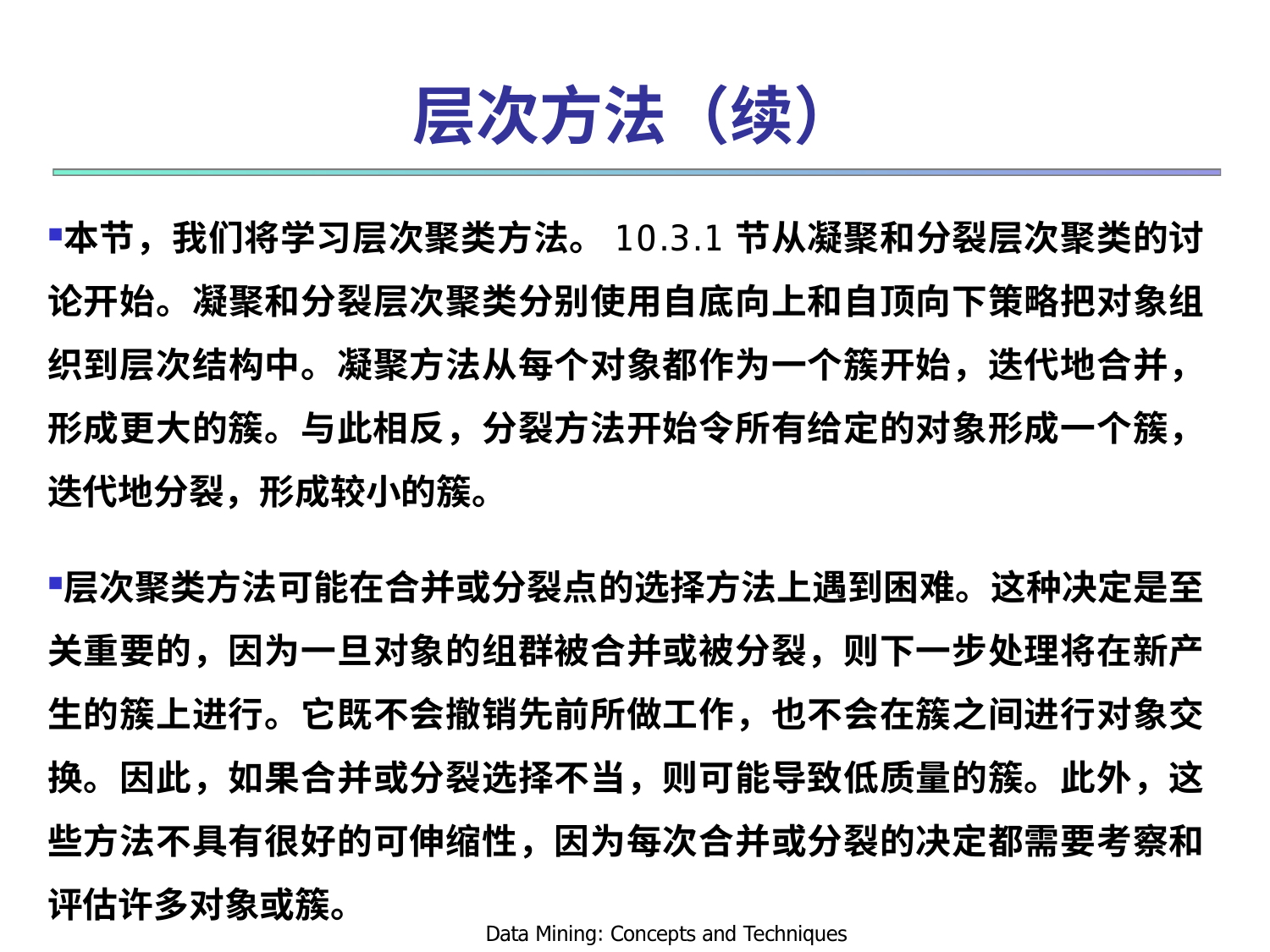

# 层次方法（续）
本节，我们将学习层次聚类方法。10.3.1节从凝聚和分裂层次聚类的讨论开始。凝聚和分裂层次聚类分别使用自底向上和自顶向下策略把对象组织到层次结构中。凝聚方法从每个对象都作为一个簇开始，迭代地合并，形成更大的簇。与此相反，分裂方法开始令所有给定的对象形成一个簇，迭代地分裂，形成较小的簇。
层次聚类方法可能在合并或分裂点的选择方法上遇到困难。这种决定是至关重要的，因为一旦对象的组群被合并或被分裂，则下一步处理将在新产生的簇上进行。它既不会撤销先前所做工作，也不会在簇之间进行对象交换。因此，如果合并或分裂选择不当，则可能导致低质量的簇。此外，这些方法不具有很好的可伸缩性，因为每次合并或分裂的决定都需要考察和评估许多对象或簇。
Data Mining: Concepts and Techniques
33